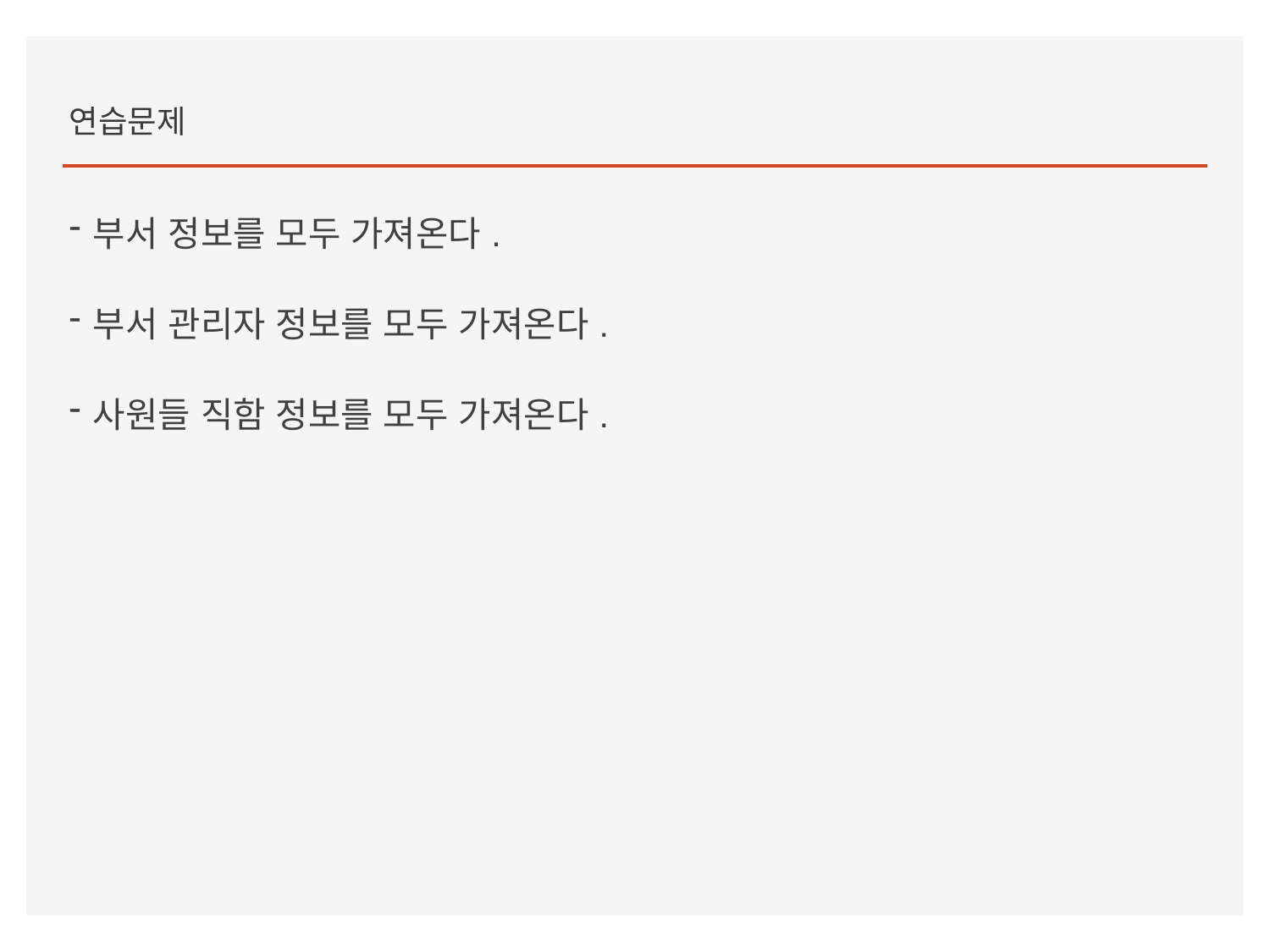

연습문제
부서 정보를 모두 가져온다.
부서 관리자 정보를 모두 가져온다.
사원들 직함 정보를 모두 가져온다.